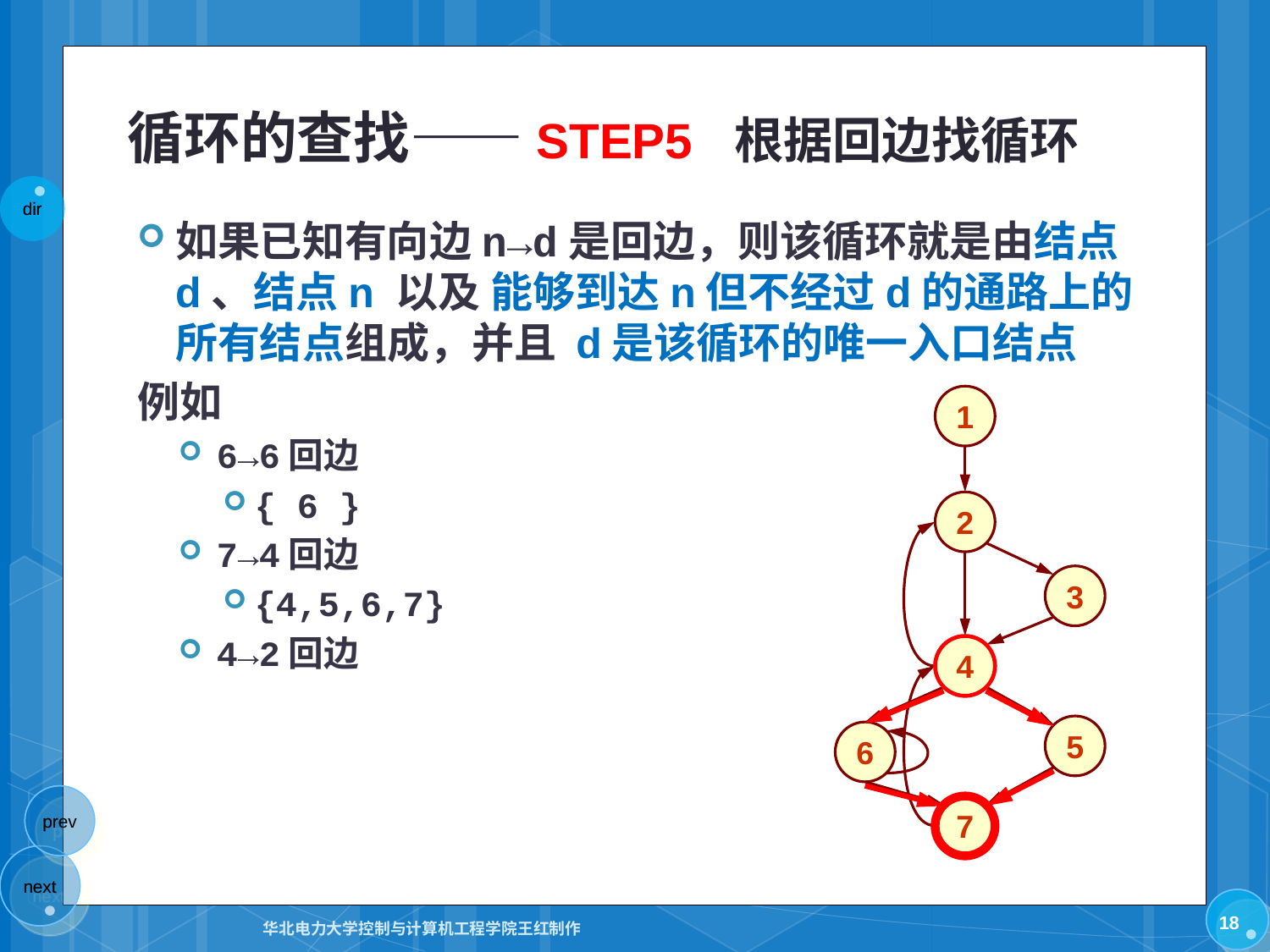

# 循环的查找——STEP5 根据回边找循环
如果已知有向边n→d是回边，则该循环就是由结点d、结点n 以及 能够到达n但不经过d的通路上的所有结点组成，并且 d是该循环的唯一入口结点
例如
6→6回边
{ 6 }
7→4回边
{4,5,6,7}
4→2回边
1
2
3
4

5
6
7
18
华北电力大学控制与计算机工程学院王红制作